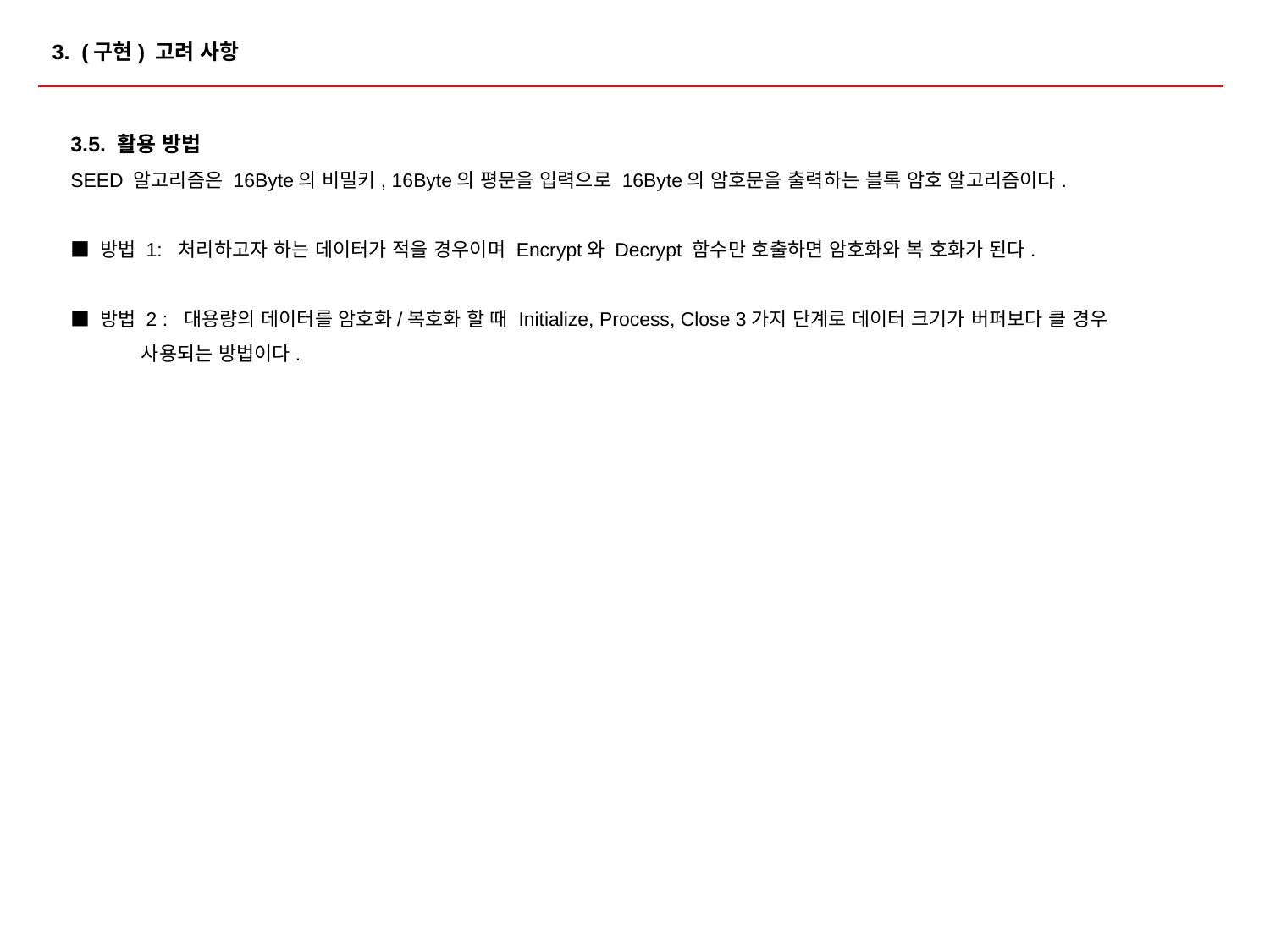

3.  (구현) 고려 사항
3.5. 활용 방법
SEED 알고리즘은 16Byte의 비밀키, 16Byte의 평문을 입력으로 16Byte의 암호문을 출력하는 블록 암호 알고리즘이다.

■ 방법 1:  처리하고자 하는 데이터가 적을 경우이며 Encrypt와 Decrypt 함수만 호출하면 암호화와 복 호화가 된다.

■ 방법 2 :  대용량의 데이터를 암호화/복호화 할 때 Initialize, Process, Close 3가지 단계로 데이터 크기가 버퍼보다 클 경우
            사용되는 방법이다.